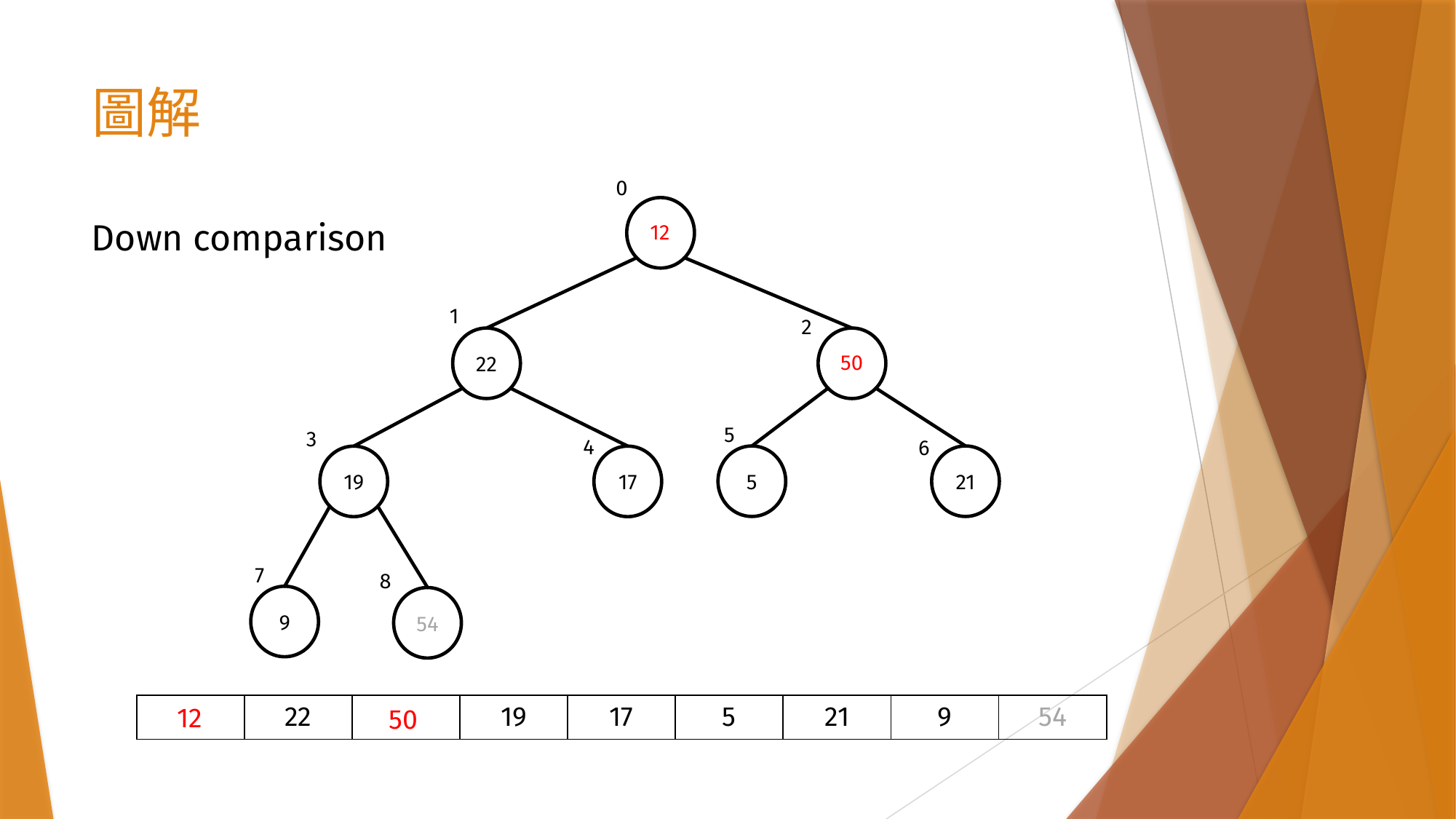

# 圖解
0

1
2
22

5
3
4
6
5
21
19
17
7
8
9
54
Down comparison
12
50
|  | 22 |  | 19 | 17 | 5 | 21 | 9 | 54 |
| --- | --- | --- | --- | --- | --- | --- | --- | --- |
12
50